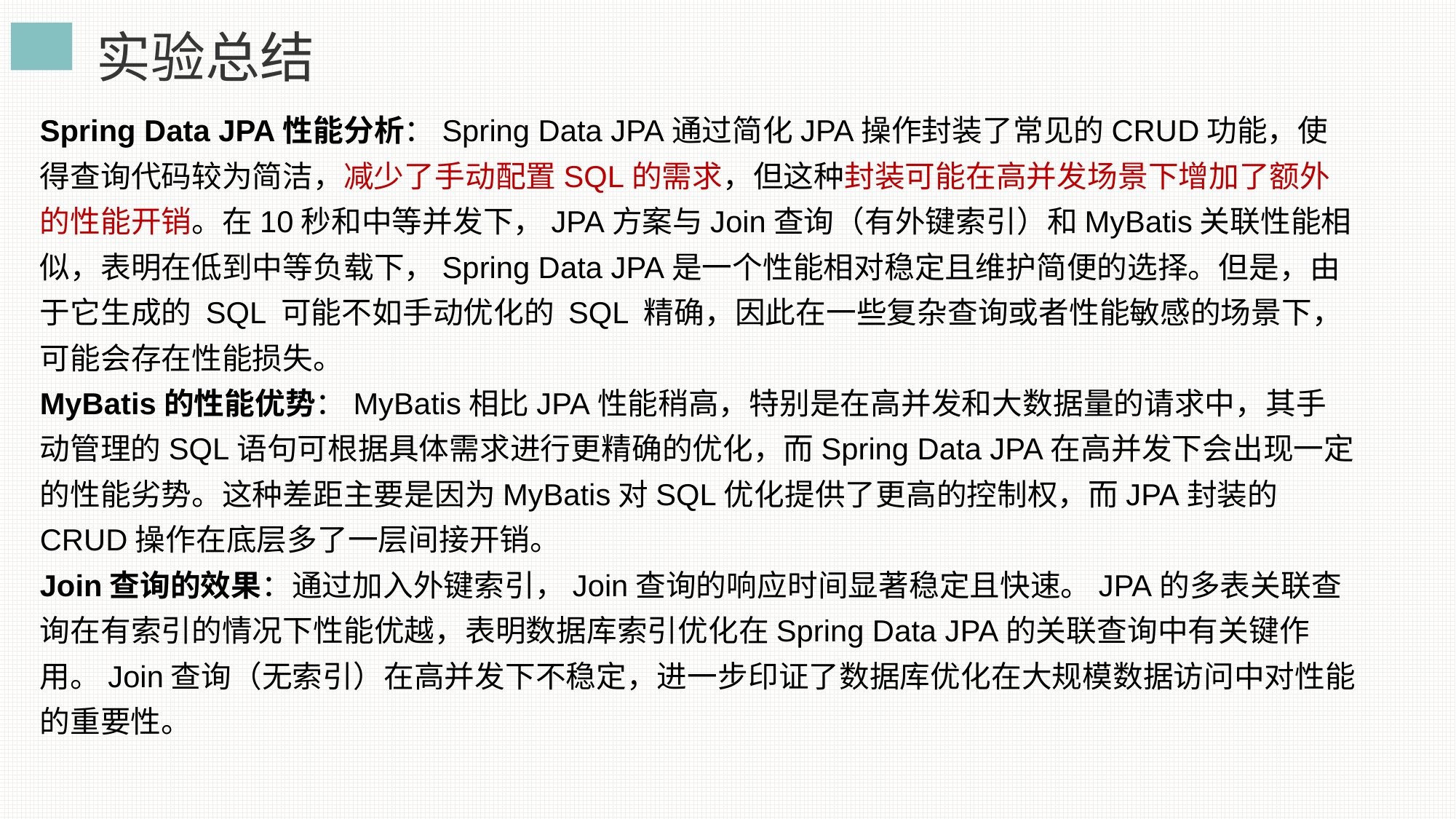

实验总结

Spring Data JPA性能分析：Spring Data JPA通过简化JPA操作封装了常见的CRUD功能，使得查询代码较为简洁，减少了手动配置SQL的需求，但这种封装可能在高并发场景下增加了额外的性能开销。在10秒和中等并发下，JPA方案与Join查询（有外键索引）和MyBatis关联性能相似，表明在低到中等负载下，Spring Data JPA是一个性能相对稳定且维护简便的选择。但是，由于它生成的 SQL 可能不如手动优化的 SQL 精确，因此在一些复杂查询或者性能敏感的场景下，可能会存在性能损失。
MyBatis的性能优势：MyBatis相比JPA性能稍高，特别是在高并发和大数据量的请求中，其手动管理的SQL语句可根据具体需求进行更精确的优化，而Spring Data JPA在高并发下会出现一定的性能劣势。这种差距主要是因为MyBatis对SQL优化提供了更高的控制权，而JPA封装的CRUD操作在底层多了一层间接开销。
Join查询的效果：通过加入外键索引，Join查询的响应时间显著稳定且快速。JPA的多表关联查询在有索引的情况下性能优越，表明数据库索引优化在Spring Data JPA的关联查询中有关键作用。Join查询（无索引）在高并发下不稳定，进一步印证了数据库优化在大规模数据访问中对性能的重要性。